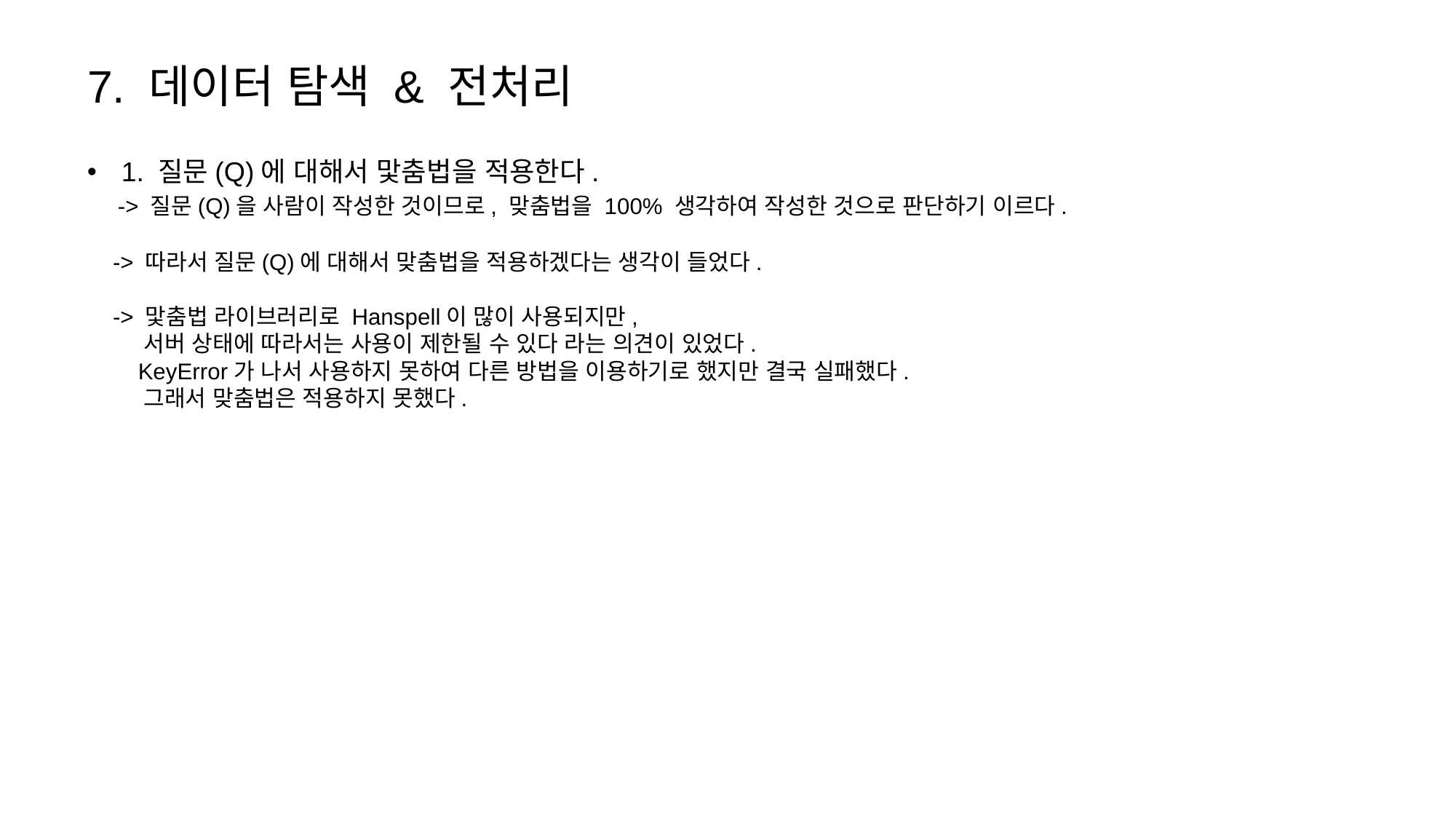

# 7. 데이터 탐색 & 전처리
1. 질문(Q)에 대해서 맟춤법을 적용한다.
    -> 질문(Q)을 사람이 작성한 것이므로, 맞춤법을 100% 생각하여 작성한 것으로 판단하기 이르다.

    -> 따라서 질문(Q)에 대해서 맞춤법을 적용하겠다는 생각이 들었다.

    -> 맟춤법 라이브러리로 Hanspell이 많이 사용되지만,
        서버 상태에 따라서는 사용이 제한될 수 있다 라는 의견이 있었다.
        KeyError가 나서 사용하지 못하여 다른 방법을 이용하기로 했지만 결국 실패했다.
        그래서 맞춤법은 적용하지 못했다.